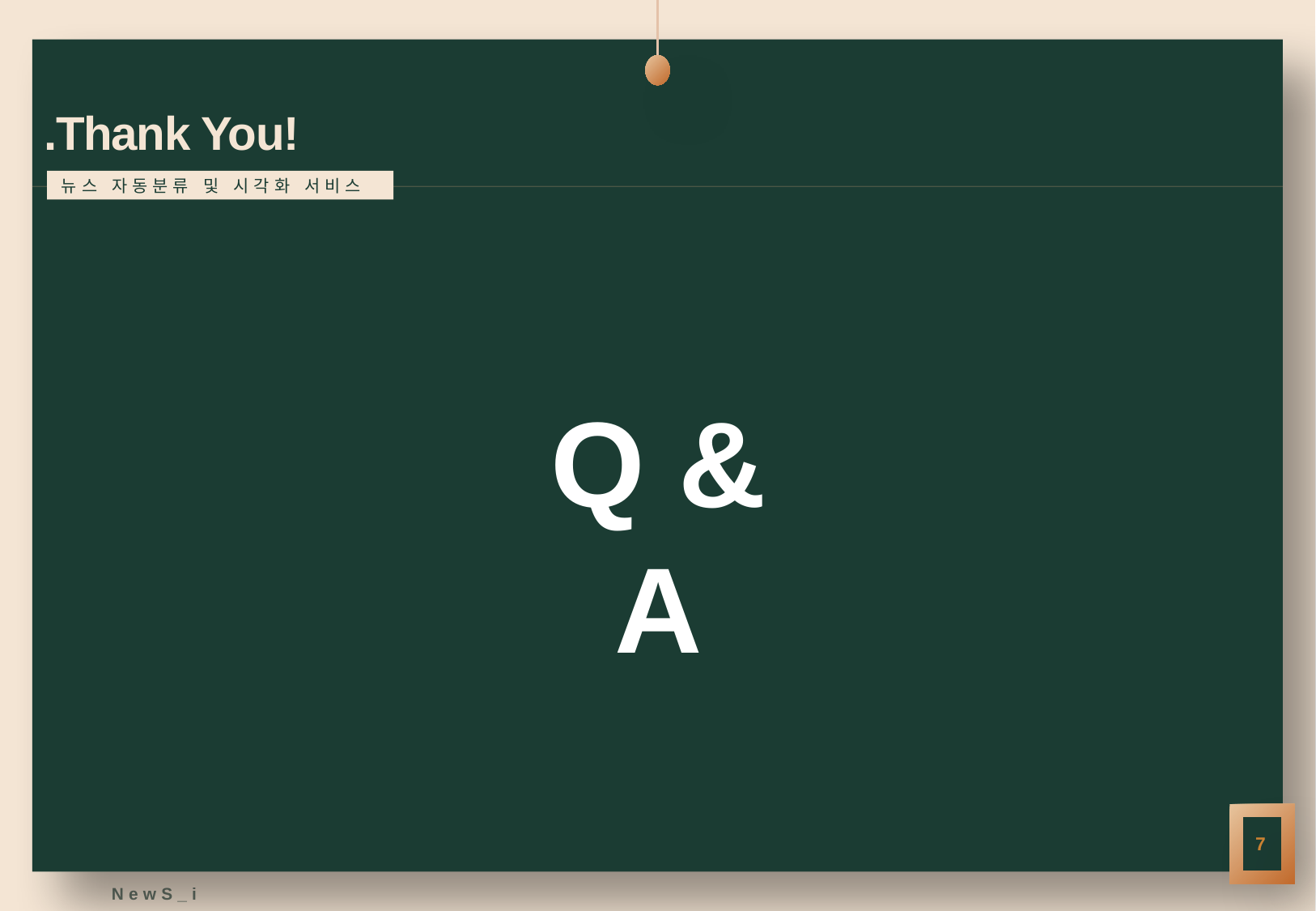

# .Thank You!
뉴스 자동분류 및 시각화 서비스
Q & A
7
NewS_ight